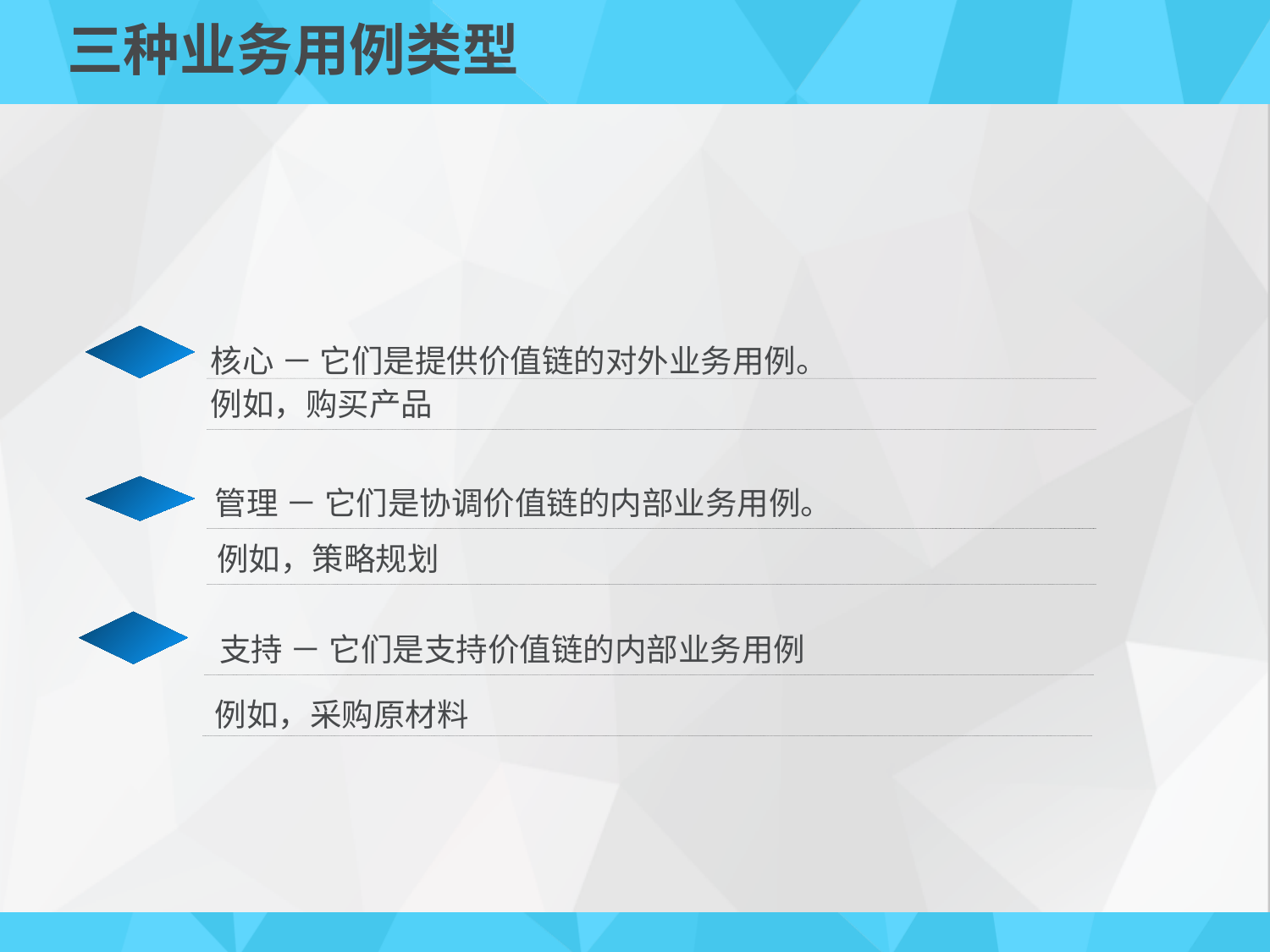

# 三种业务用例类型

核心 － 它们是提供价值链的对外业务用例。
例如，购买产品

管理 － 它们是协调价值链的内部业务用例。

例如，策略规划

支持 － 它们是支持价值链的内部业务用例

例如，采购原材料